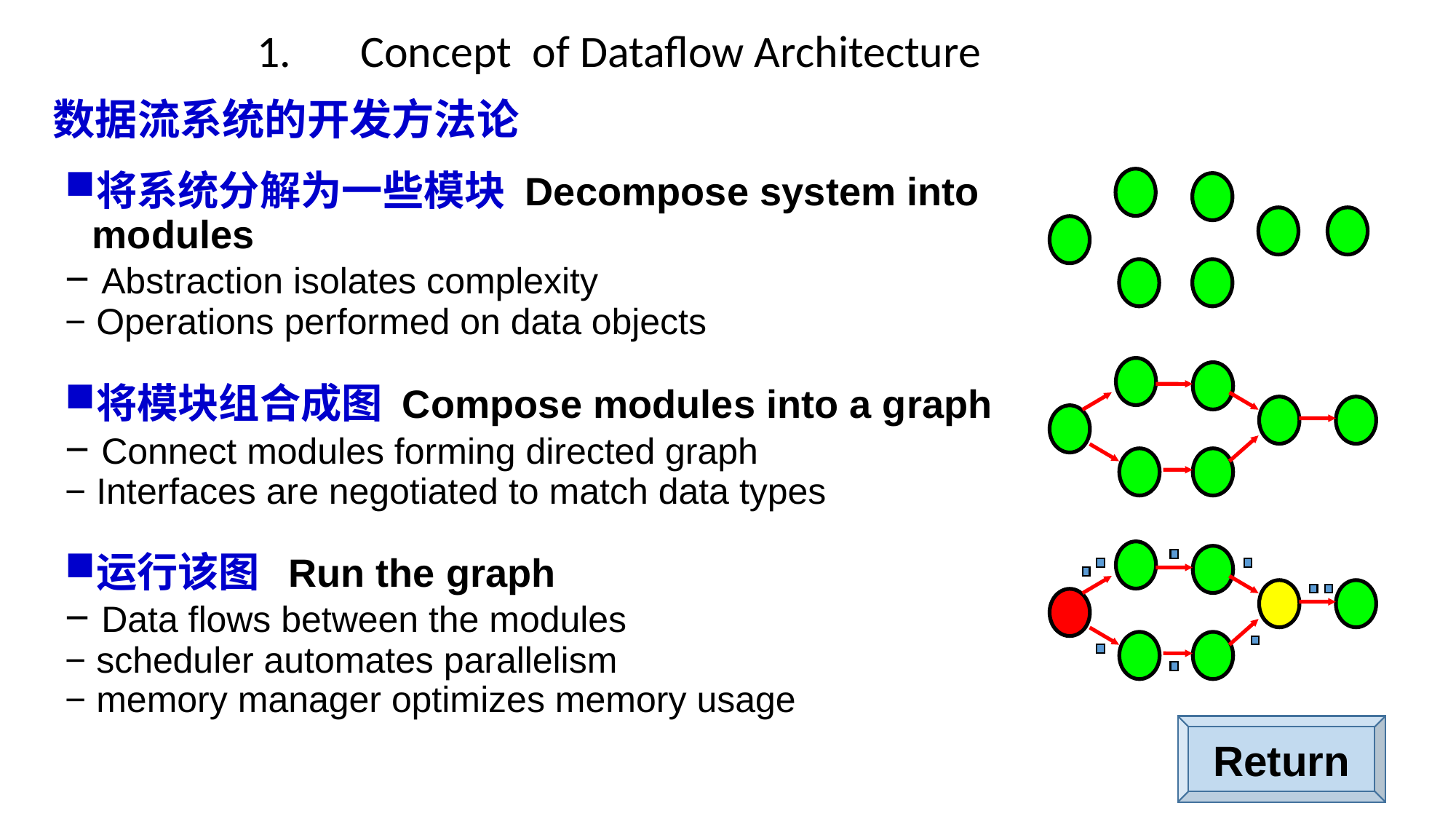

# Concept  of Dataflow Architecture
数据流系统的开发方法论

将系统分解为一些模块 Decompose system into modules
− Abstraction isolates complexity
− Operations performed on data objects

将模块组合成图 Compose modules into a graph
− Connect modules forming directed graph
− Interfaces are negotiated to match data types

运行该图  Run the graph
− Data flows between the modules
− scheduler automates parallelism
− memory manager optimizes memory usage

Return